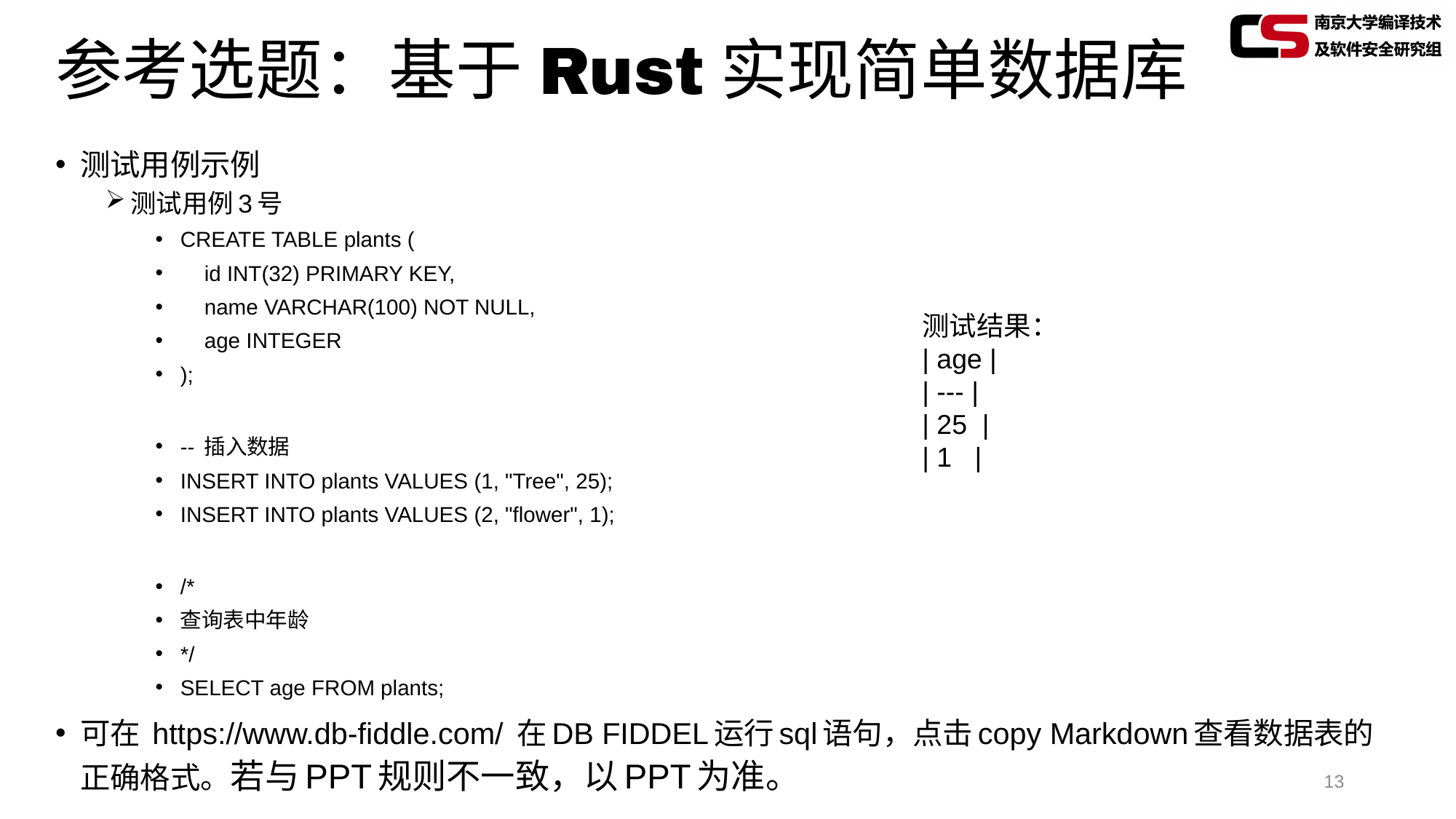

# 参考选题：基于Rust实现简单数据库
测试用例示例
测试用例3号
CREATE TABLE plants (
    id INT(32) PRIMARY KEY,
    name VARCHAR(100) NOT NULL,
    age INTEGER
);

-- 插入数据
INSERT INTO plants VALUES (1, "Tree", 25);
INSERT INTO plants VALUES (2, "flower", 1);

/*
查询表中年龄
*/
SELECT age FROM plants;
可在 https://www.db-fiddle.com/ 在DB FIDDEL运行sql语句，点击copy Markdown查看数据表的正确格式。若与PPT规则不一致，以PPT为准。

测试结果：
| age |
| --- |
| 25  |
| 1   |
13